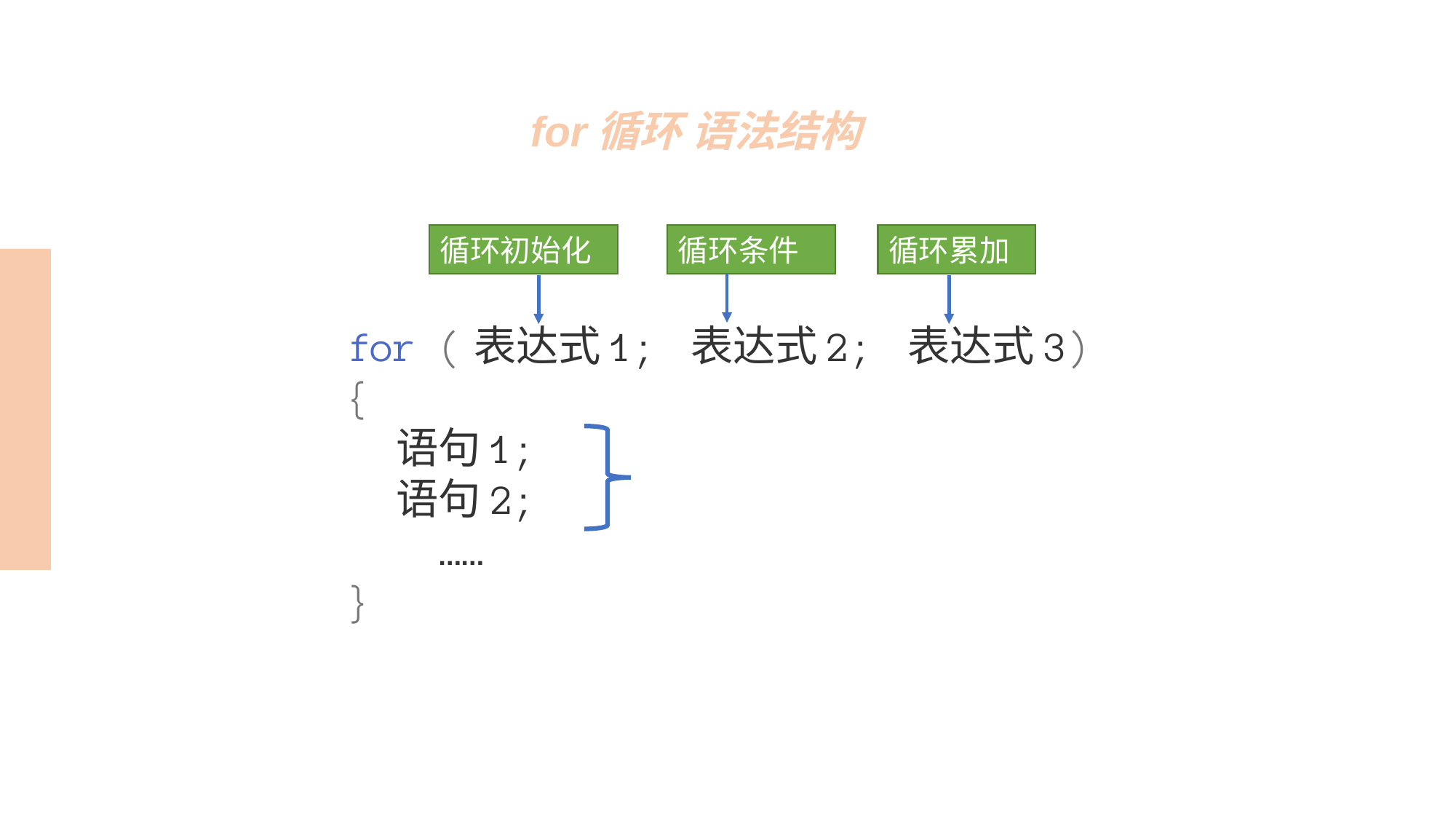

for循环 语法结构
循环累加
循环初始化
循环条件
for (表达式1; 表达式2; 表达式3)
{
    语句1;
    语句2;
    ……
}